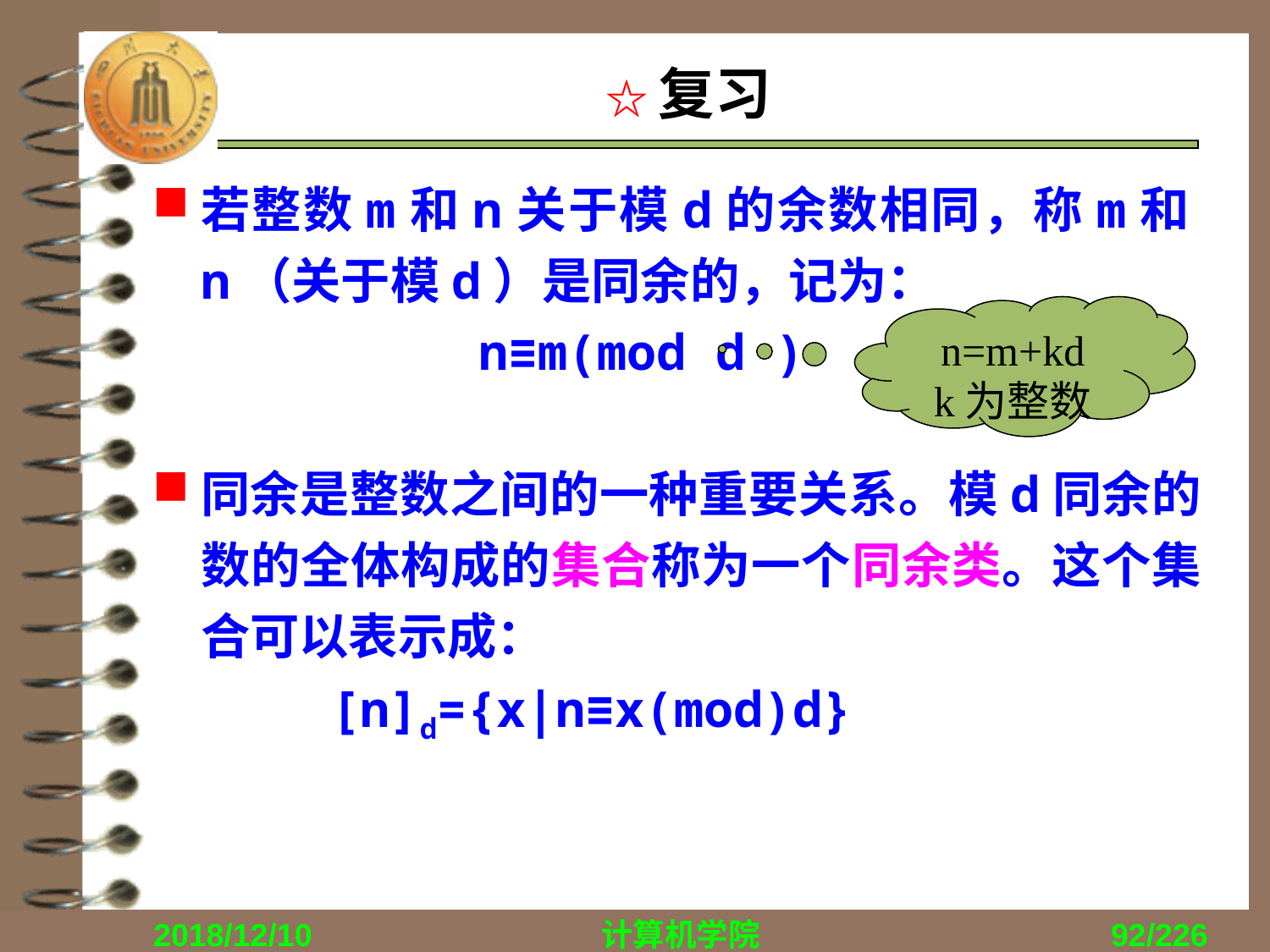

# ☆复习
若整数m和n关于模d的余数相同，称m和n（关于模d）是同余的，记为：
           n≡m(mod d )

同余是整数之间的一种重要关系。模d同余的数的全体构成的集合称为一个同余类。这个集合可以表示成：
      [n]d={x|n≡x(mod)d}
n=m+kd
k为整数
2018/12/10
计算机学院
92/226